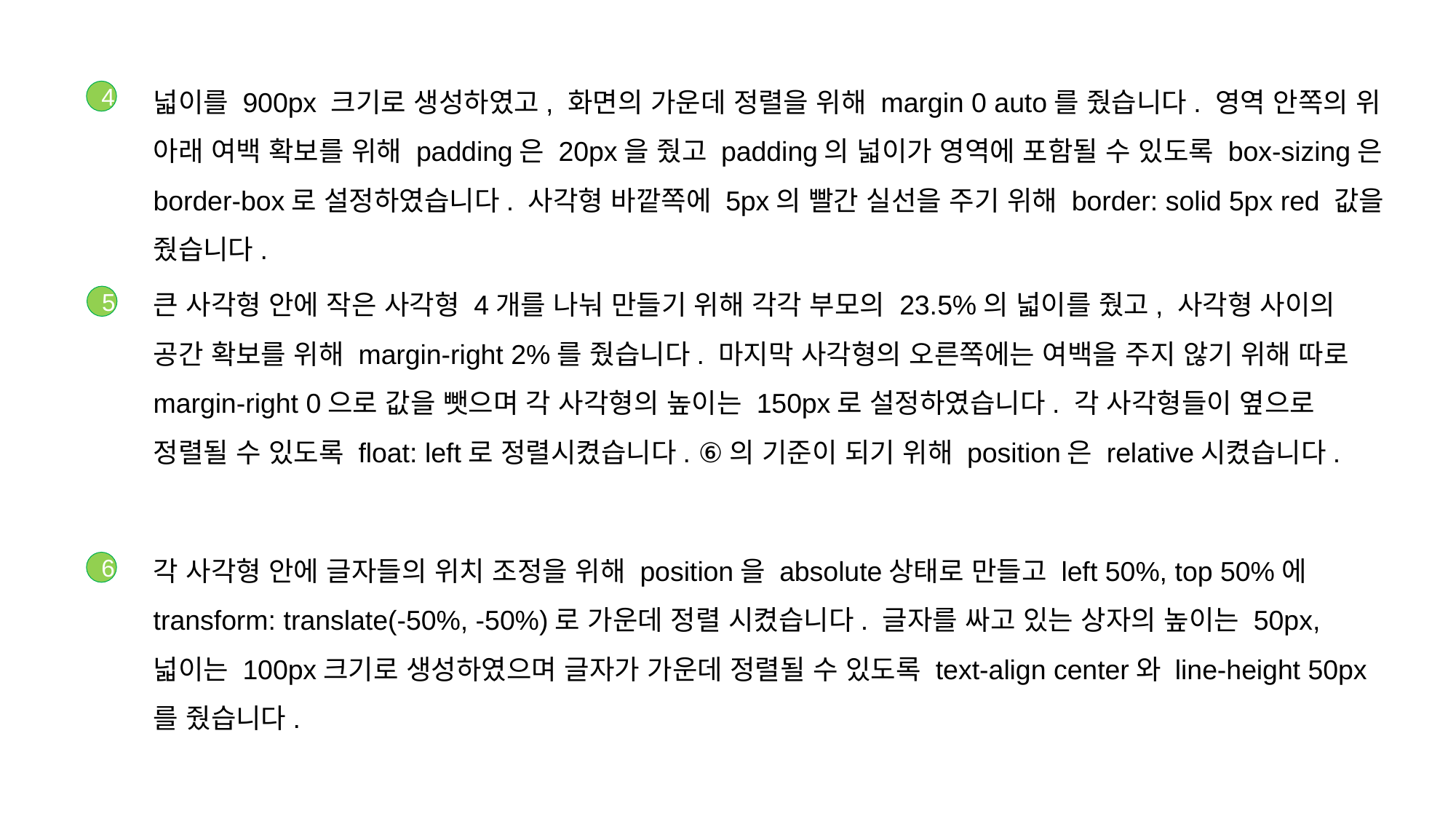

넓이를 900px 크기로 생성하였고, 화면의 가운데 정렬을 위해 margin 0 auto를 줬습니다. 영역 안쪽의 위 아래 여백 확보를 위해 padding은 20px을 줬고 padding의 넓이가 영역에 포함될 수 있도록 box-sizing은 border-box로 설정하였습니다. 사각형 바깥쪽에 5px의 빨간 실선을 주기 위해 border: solid 5px red 값을 줬습니다.
4
큰 사각형 안에 작은 사각형 4개를 나눠 만들기 위해 각각 부모의 23.5%의 넓이를 줬고, 사각형 사이의 공간 확보를 위해 margin-right 2%를 줬습니다. 마지막 사각형의 오른쪽에는 여백을 주지 않기 위해 따로 margin-right 0으로 값을 뺏으며 각 사각형의 높이는 150px로 설정하였습니다. 각 사각형들이 옆으로 정렬될 수 있도록 float: left로 정렬시켰습니다. ⑥의 기준이 되기 위해 position은 relative시켰습니다.
5
각 사각형 안에 글자들의 위치 조정을 위해 position을 absolute상태로 만들고 left 50%, top 50%에 transform: translate(-50%, -50%)로 가운데 정렬 시켰습니다. 글자를 싸고 있는 상자의 높이는 50px, 넓이는 100px크기로 생성하였으며 글자가 가운데 정렬될 수 있도록 text-align center와 line-height 50px를 줬습니다.
6